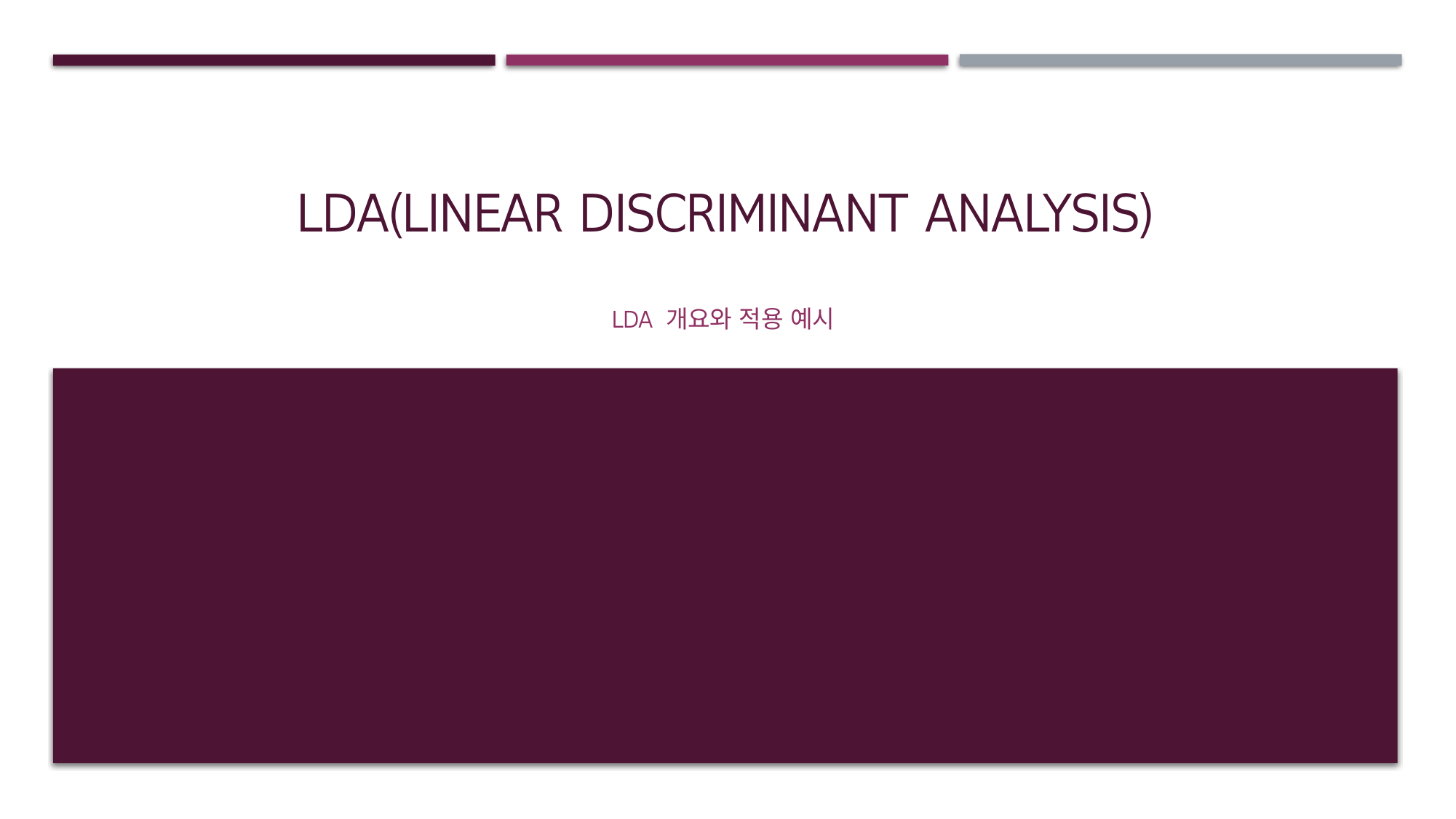

# LDA(Linear discriminant analysis)
Lda 개요와 적용 예시